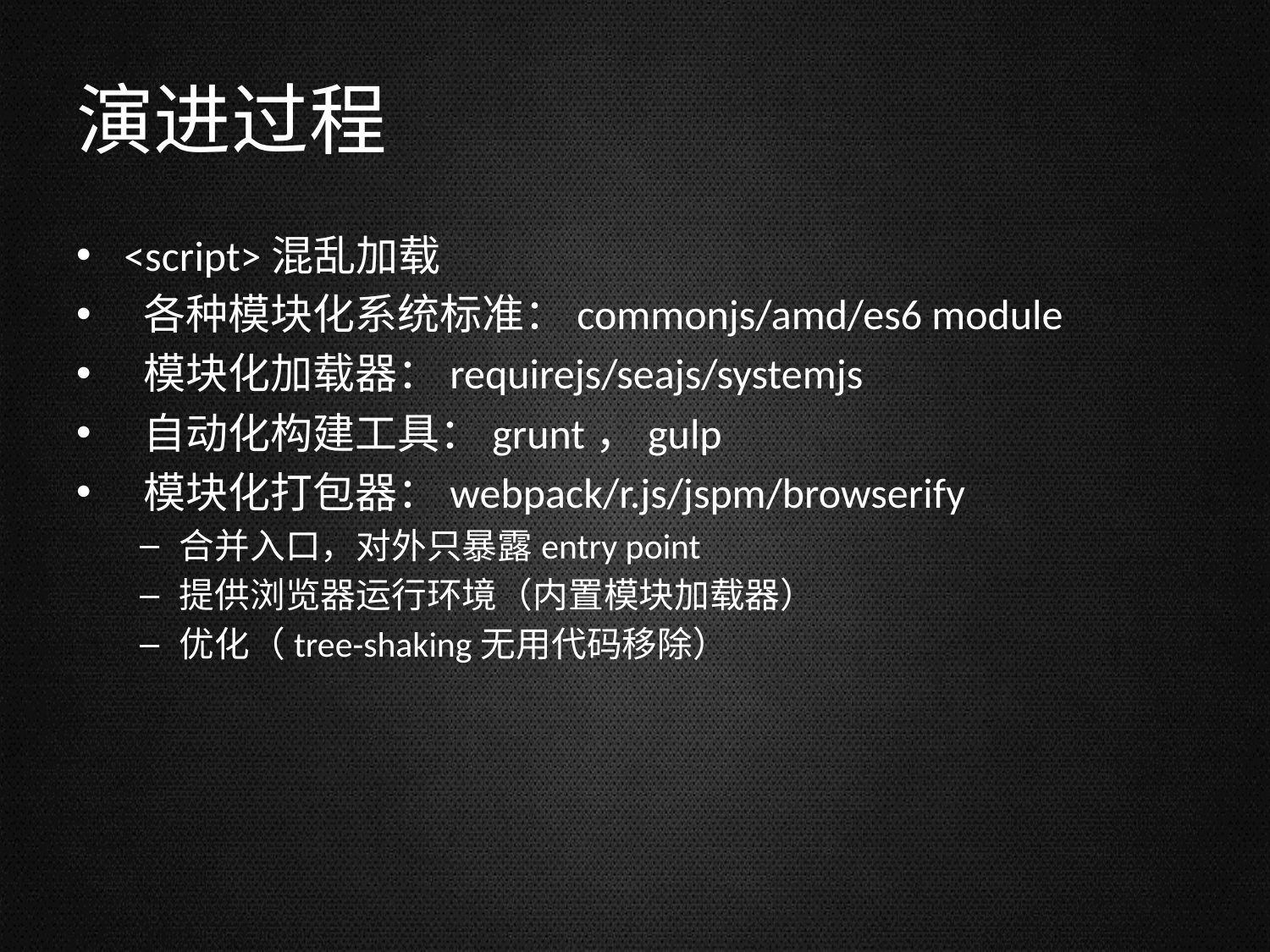

# 演进过程
<script>混乱加载
 各种模块化系统标准：commonjs/amd/es6 module
 模块化加载器：requirejs/seajs/systemjs
 自动化构建工具：grunt，gulp
 模块化打包器：webpack/r.js/jspm/browserify
合并入口，对外只暴露entry point
提供浏览器运行环境（内置模块加载器）
优化（tree-shaking无用代码移除）